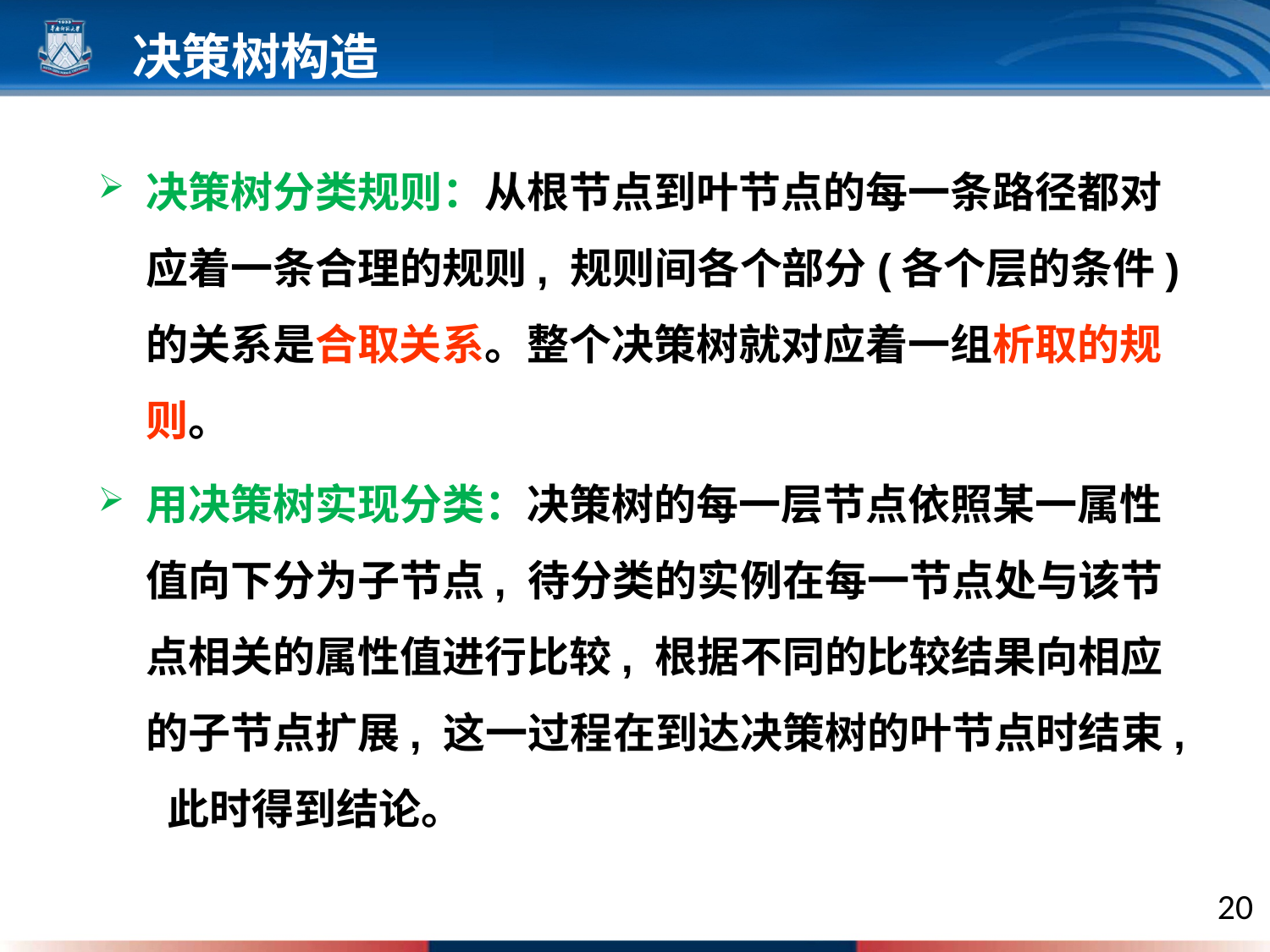

决策树构造
决策树分类规则：从根节点到叶节点的每一条路径都对应着一条合理的规则, 规则间各个部分(各个层的条件)的关系是合取关系。整个决策树就对应着一组析取的规则。
用决策树实现分类：决策树的每一层节点依照某一属性值向下分为子节点, 待分类的实例在每一节点处与该节点相关的属性值进行比较, 根据不同的比较结果向相应的子节点扩展, 这一过程在到达决策树的叶节点时结束, 此时得到结论。